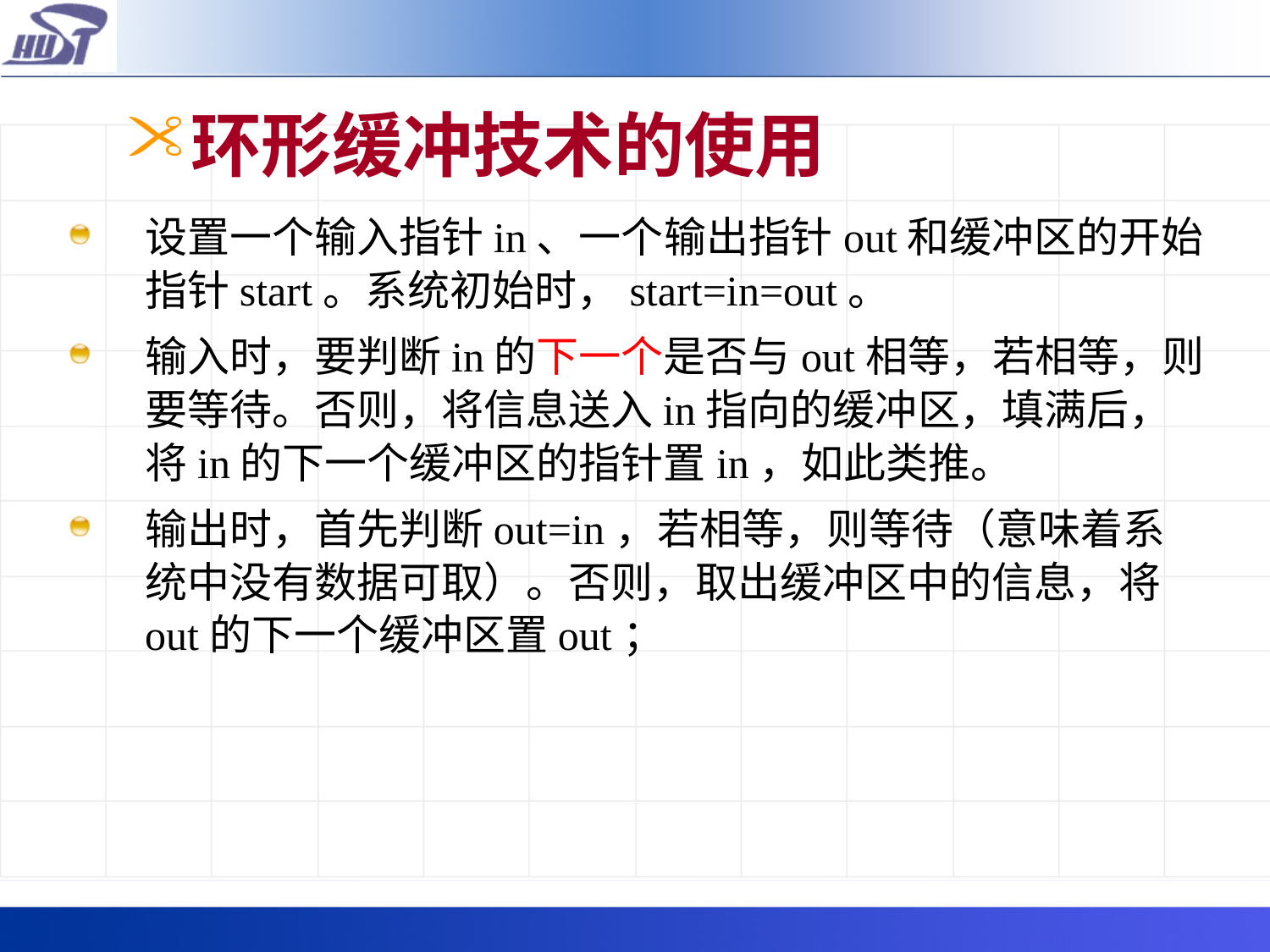

# 环形缓冲技术的使用
设置一个输入指针in、一个输出指针out和缓冲区的开始指针start。系统初始时，start=in=out。
输入时，要判断in的下一个是否与out相等，若相等，则要等待。否则，将信息送入in指向的缓冲区，填满后，将in的下一个缓冲区的指针置in，如此类推。
输出时，首先判断out=in，若相等，则等待（意味着系统中没有数据可取）。否则，取出缓冲区中的信息，将out的下一个缓冲区置out；